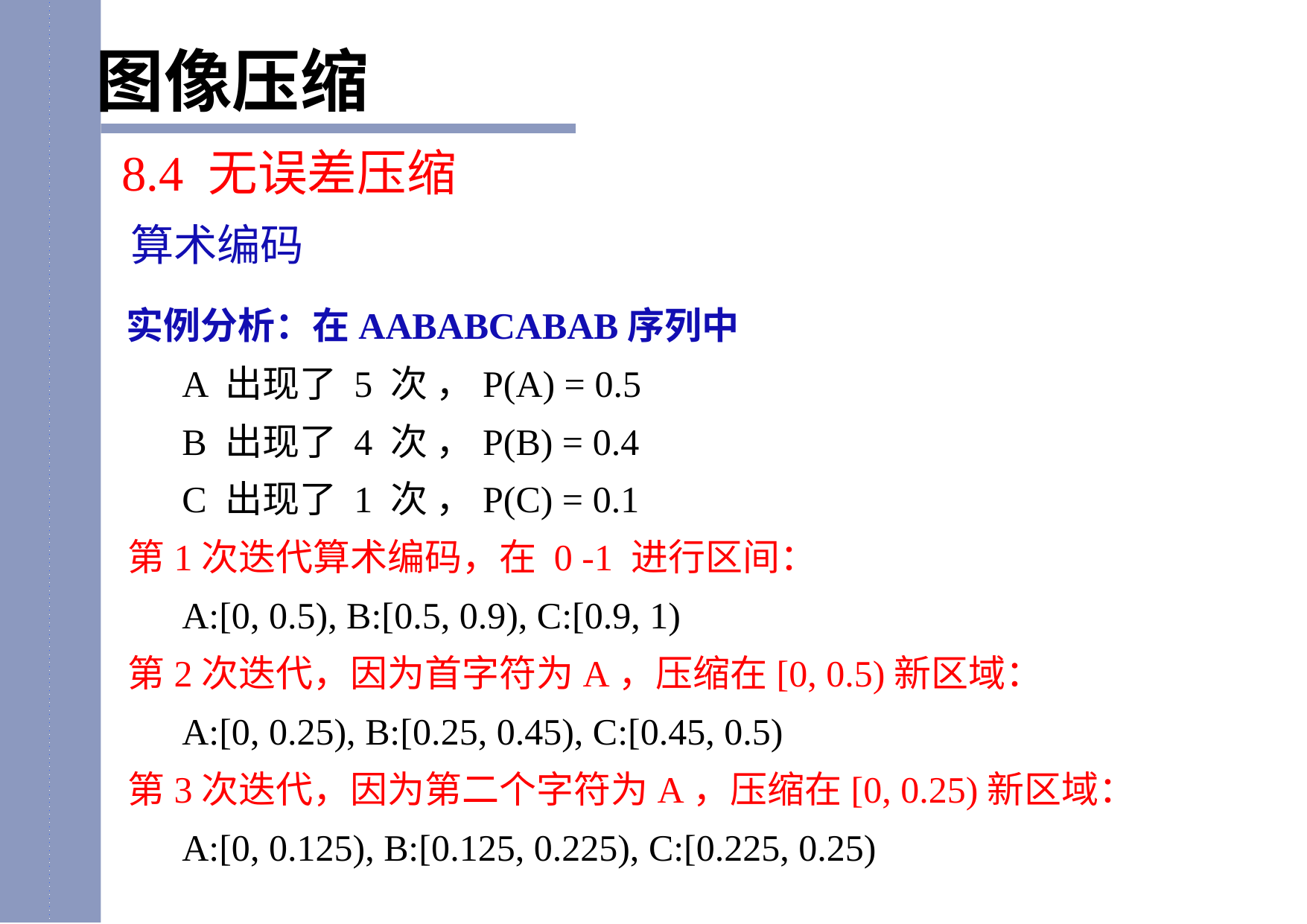

图像压缩

8.4 无误差压缩
算术编码
实例分析：在AABABCABAB序列中
A 出现了 5 次 ，P(A) = 0.5
B 出现了 4 次 ，P(B) = 0.4
C 出现了 1 次 ，P(C) = 0.1
第1次迭代算术编码，在 0 -1 进行区间：
	A:[0, 0.5), B:[0.5, 0.9), C:[0.9, 1)
第2次迭代，因为首字符为A，压缩在[0, 0.5)新区域：
	A:[0, 0.25), B:[0.25, 0.45), C:[0.45, 0.5)
第3次迭代，因为第二个字符为A，压缩在[0, 0.25)新区域：
	A:[0, 0.125), B:[0.125, 0.225), C:[0.225, 0.25)